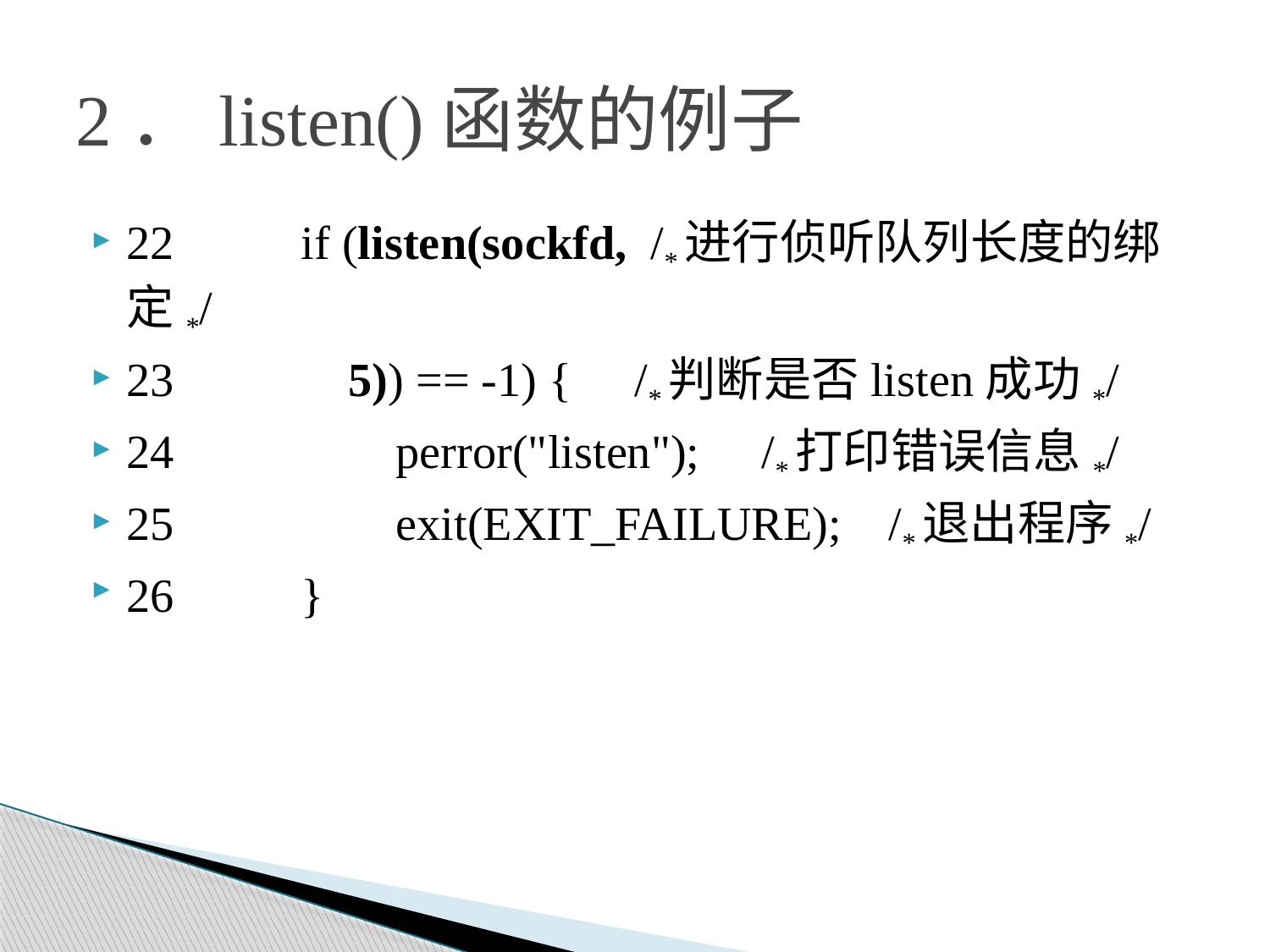

# 2．listen()函数的例子
22	    if (listen(sockfd,  /*进行侦听队列长度的绑定*/
23	        5)) == -1) {	/*判断是否listen成功*/
24	            perror("listen");	/*打印错误信息*/
25	            exit(EXIT_FAILURE);	/*退出程序*/
26	    }